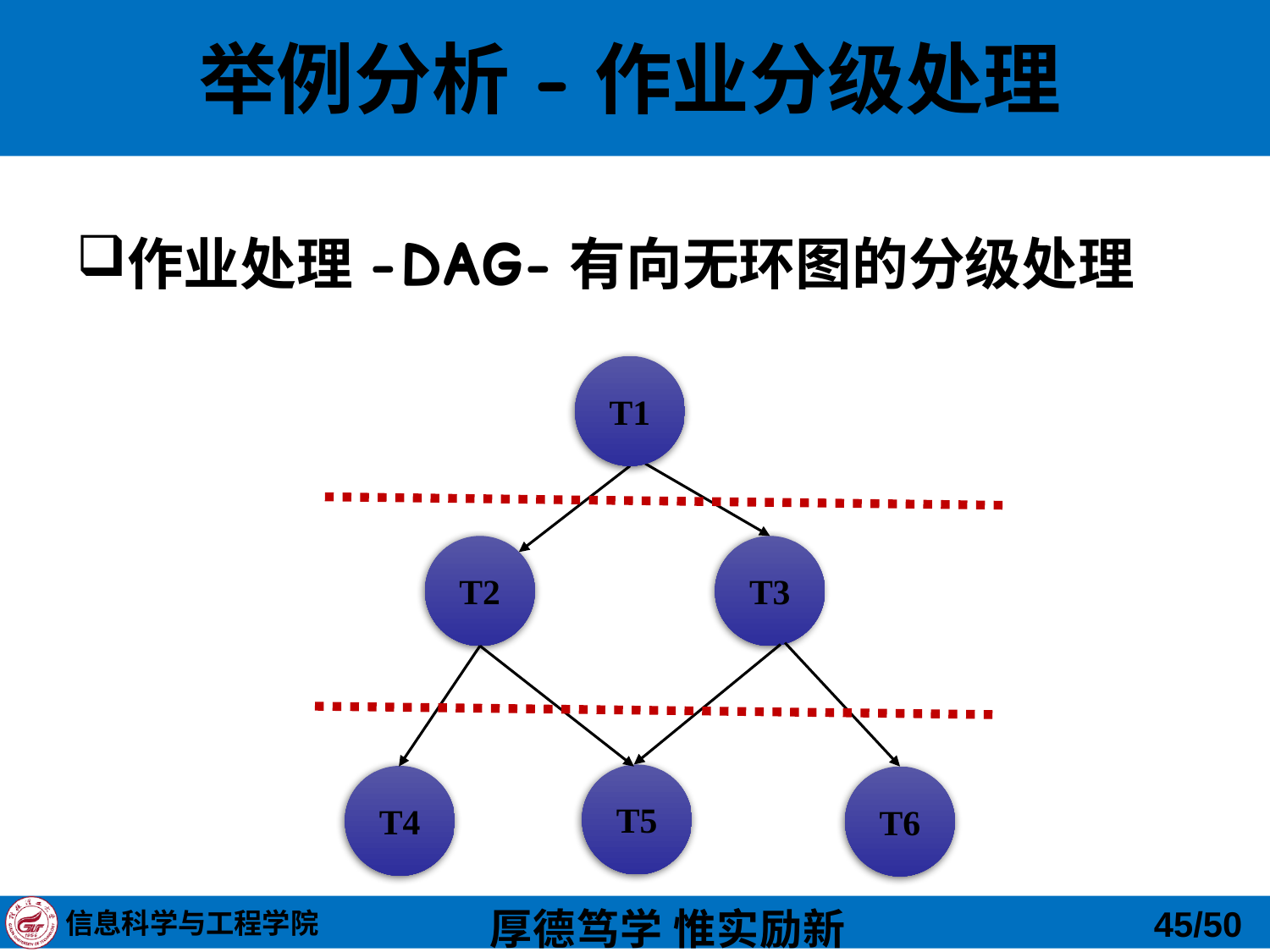

# 举例分析-作业分级处理
作业处理-DAG-有向无环图的分级处理
T1
T2
T3
T5
T4
T6
45/50